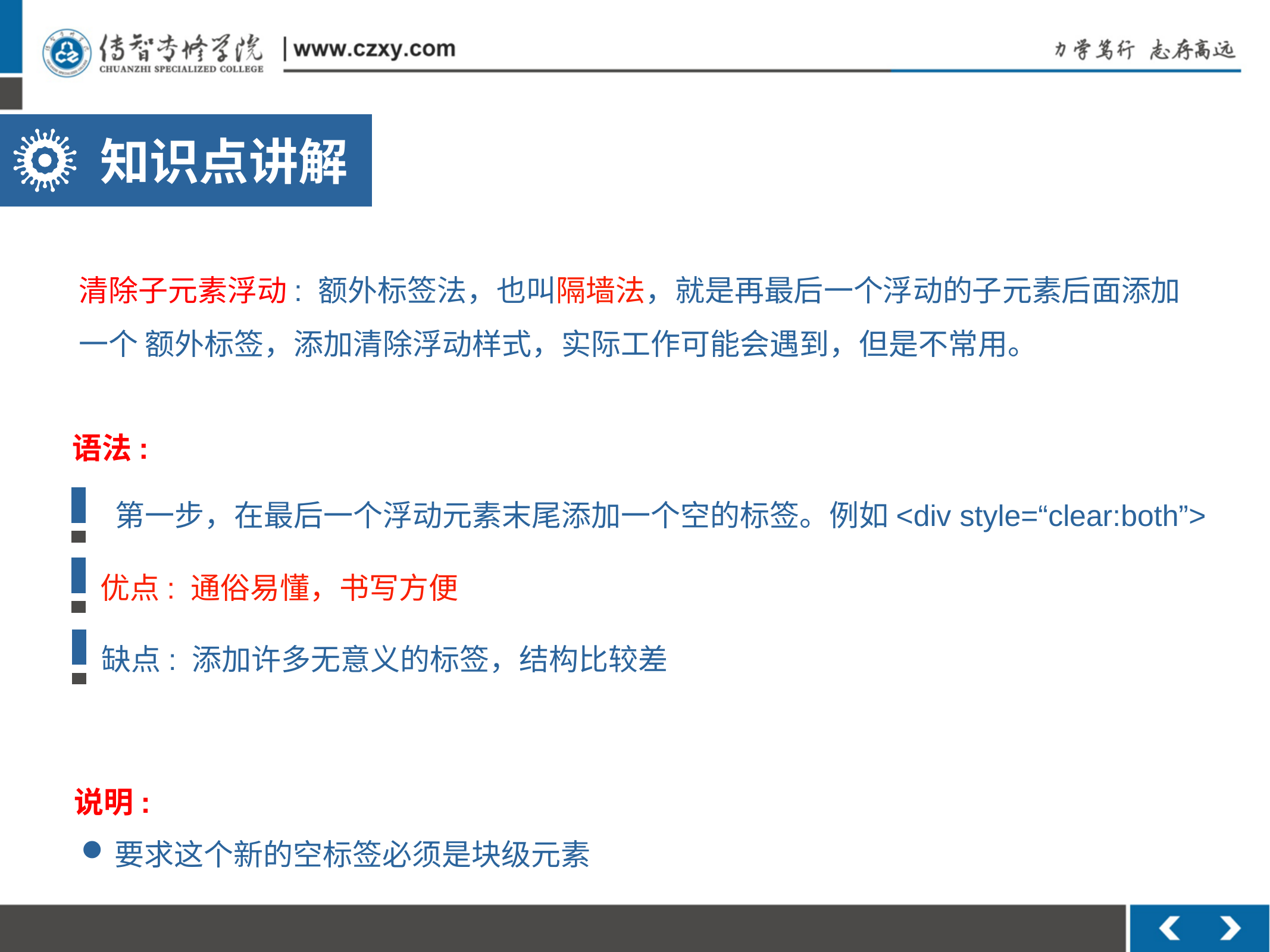

知识点讲解
清除子元素浮动: 额外标签法，也叫隔墙法，就是再最后一个浮动的子元素后面添加一个 额外标签，添加清除浮动样式，实际工作可能会遇到，但是不常用。
语法:

第一步，在最后一个浮动元素末尾添加一个空的标签。例如<div style=“clear:both”>

优点: 通俗易懂，书写方便

缺点: 添加许多无意义的标签，结构比较差
说明:
要求这个新的空标签必须是块级元素